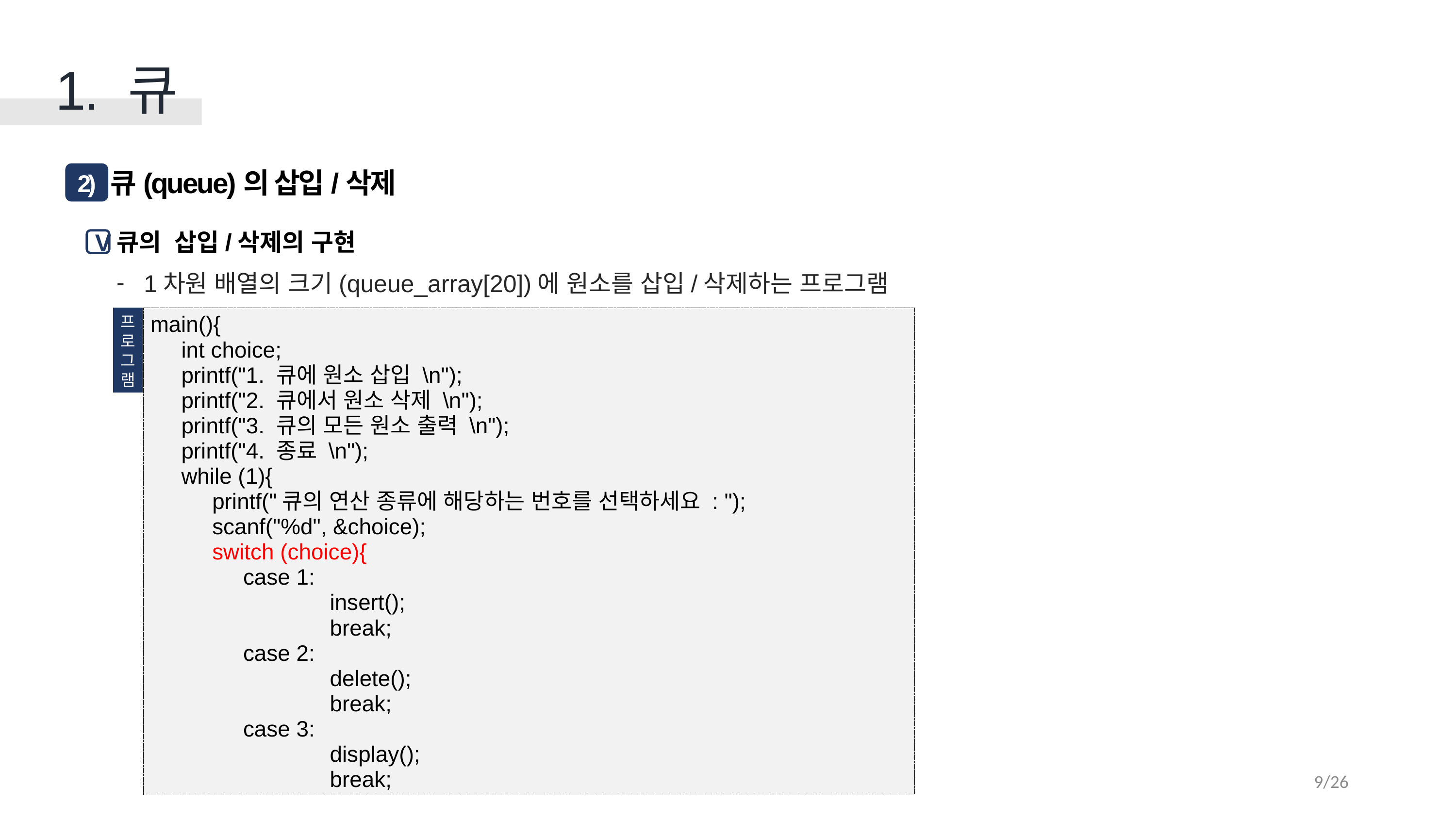

1. 큐

 큐(queue)의 삽입/삭제
2)
큐의  삽입/삭제의 구현

1차원 배열의 크기(queue_array[20])에 원소를 삽입/삭제하는 프로그램

V
프
로
그
램
main(){
     int choice;
     printf("1. 큐에 원소 삽입 \n");
     printf("2. 큐에서 원소 삭제 \n");
     printf("3. 큐의 모든 원소 출력 \n");
     printf("4. 종료 \n");
     while (1){
          printf("큐의 연산 종류에 해당하는 번호를 선택하세요 : ");
          scanf("%d", &choice);
          switch (choice){
               case 1:
                             insert();
                             break;
               case 2:
                             delete();
                             break;
               case 3:
                             display();
                             break;
9/26